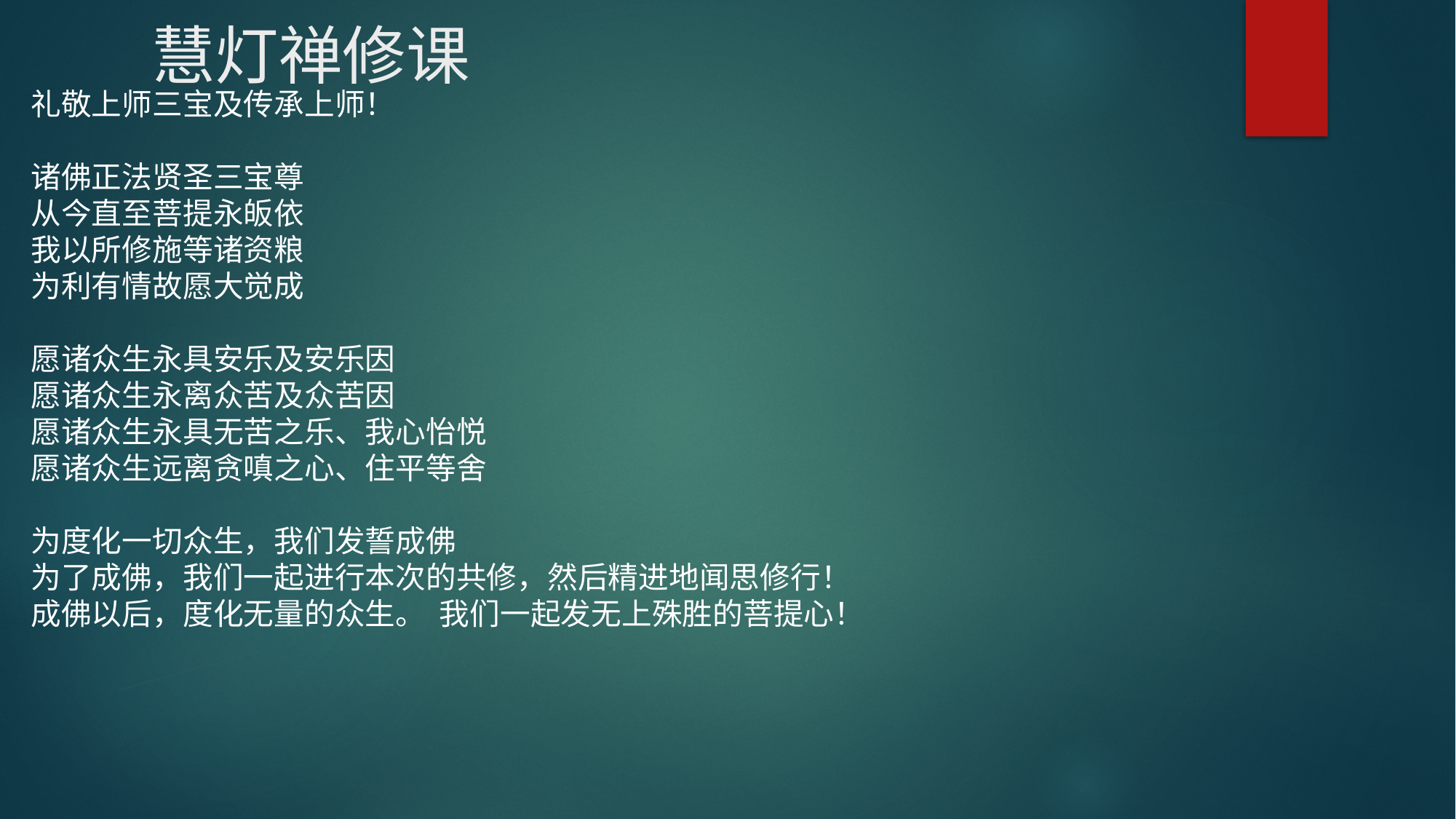

慧灯禅修课

礼敬上师三宝及传承上师！
诸佛正法贤圣三宝尊
从今直至菩提永皈依
我以所修施等诸资粮
为利有情故愿大觉成

愿诸众生永具安乐及安乐因
愿诸众生永离众苦及众苦因
愿诸众生永具无苦之乐、我心怡悦
愿诸众生远离贪嗔之心、住平等舍

为度化一切众生，我们发誓成佛
为了成佛，我们一起进行本次的共修，然后精进地闻思修行！
成佛以后，度化无量的众生。  我们一起发无上殊胜的菩提心！